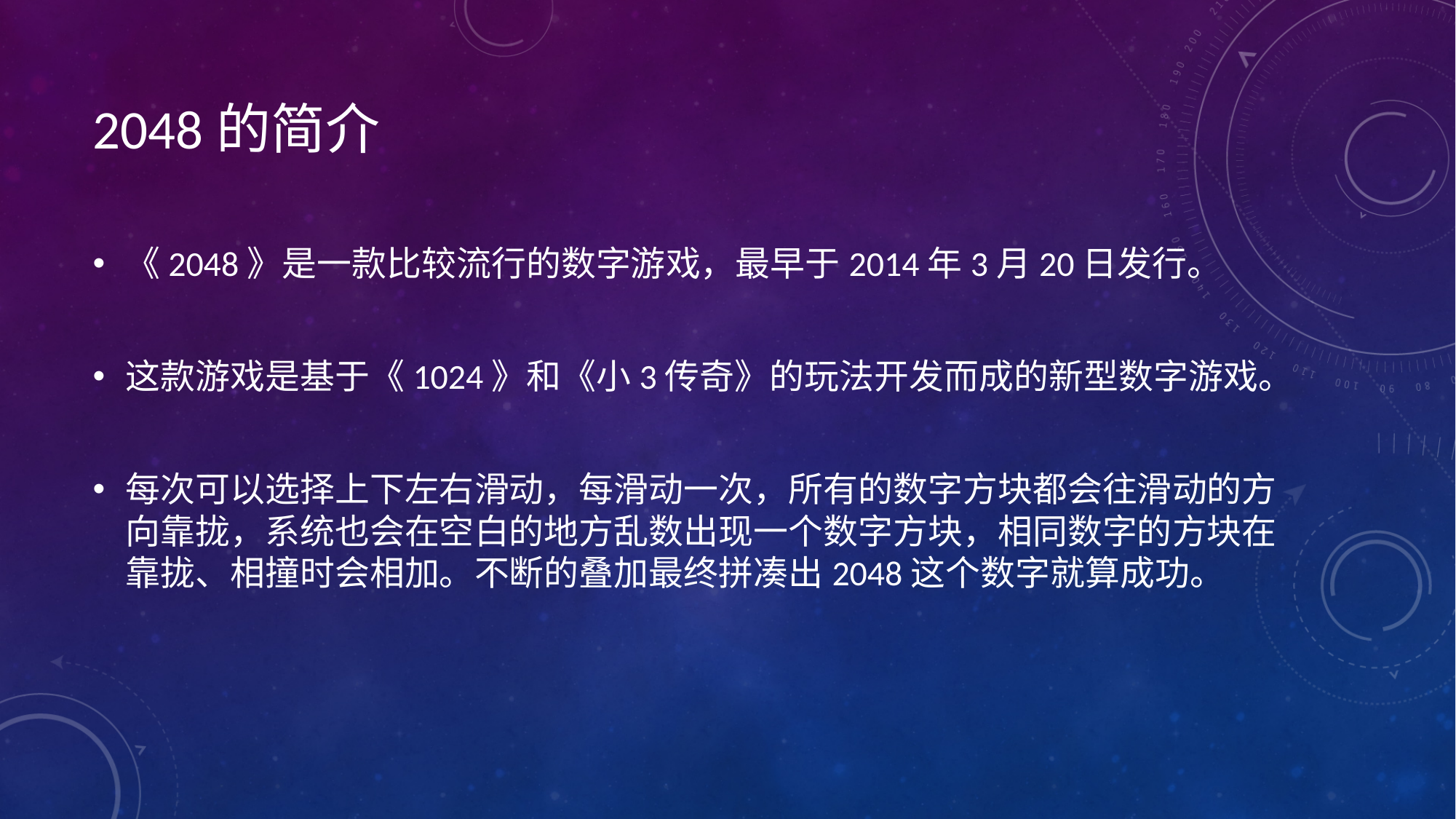

# 2048的简介
《2048》是一款比较流行的数字游戏，最早于2014年3月20日发行。

这款游戏是基于《1024》和《小3传奇》的玩法开发而成的新型数字游戏。

每次可以选择上下左右滑动，每滑动一次，所有的数字方块都会往滑动的方向靠拢，系统也会在空白的地方乱数出现一个数字方块，相同数字的方块在靠拢、相撞时会相加。不断的叠加最终拼凑出2048这个数字就算成功。